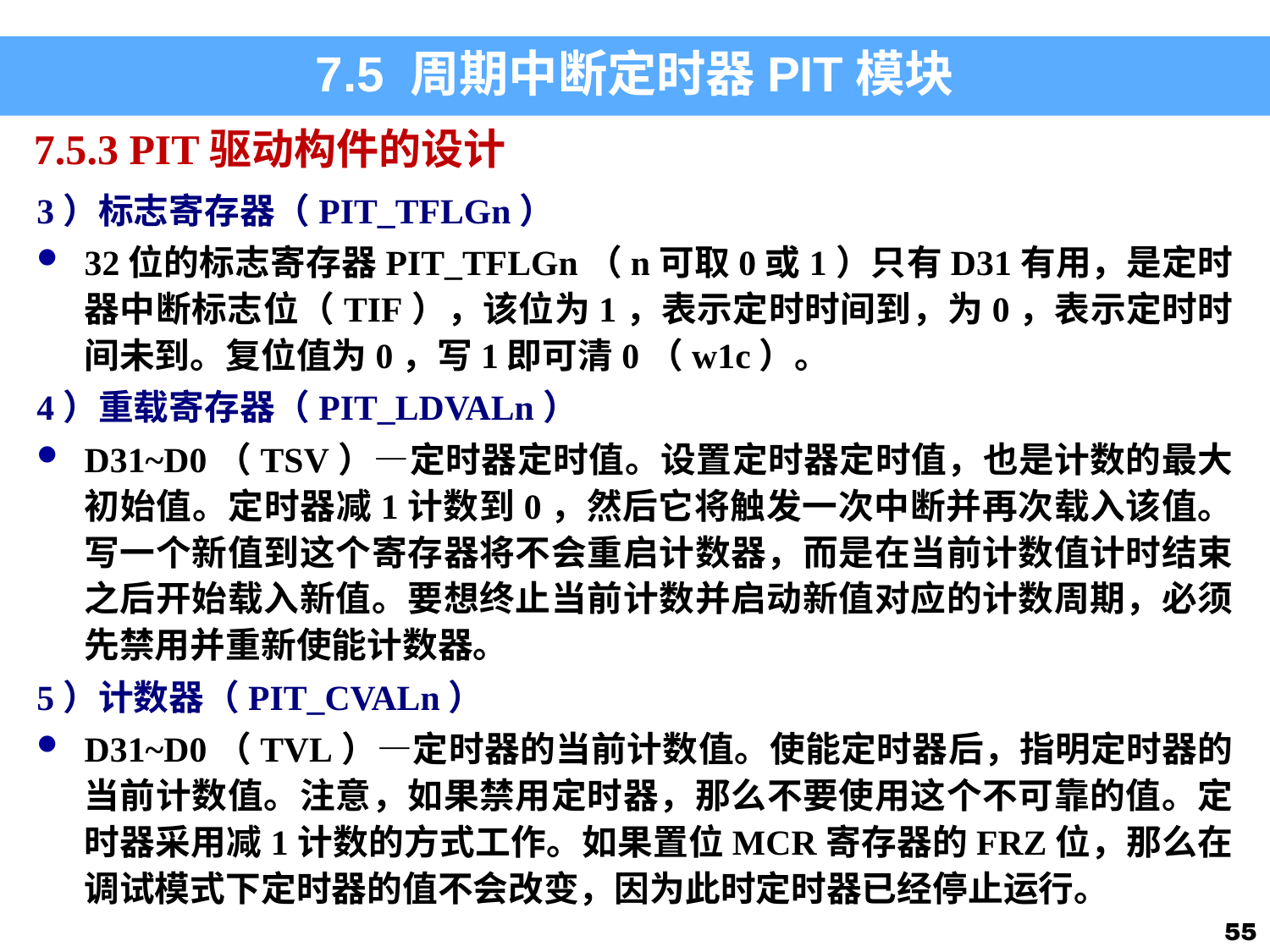

7.5 周期中断定时器PIT模块
7.5.3 PIT驱动构件的设计
3）标志寄存器（PIT_TFLGn）
32位的标志寄存器PIT_TFLGn（n可取0或1）只有D31有用，是定时器中断标志位（TIF），该位为1，表示定时时间到，为0，表示定时时间未到。复位值为0，写1即可清0（w1c）。
4）重载寄存器（PIT_LDVALn）
D31~D0（TSV）—定时器定时值。设置定时器定时值，也是计数的最大初始值。定时器减1计数到0，然后它将触发一次中断并再次载入该值。写一个新值到这个寄存器将不会重启计数器，而是在当前计数值计时结束之后开始载入新值。要想终止当前计数并启动新值对应的计数周期，必须先禁用并重新使能计数器。
5）计数器（PIT_CVALn）
D31~D0（TVL）—定时器的当前计数值。使能定时器后，指明定时器的当前计数值。注意，如果禁用定时器，那么不要使用这个不可靠的值。定时器采用减1计数的方式工作。如果置位MCR寄存器的FRZ位，那么在调试模式下定时器的值不会改变，因为此时定时器已经停止运行。
55